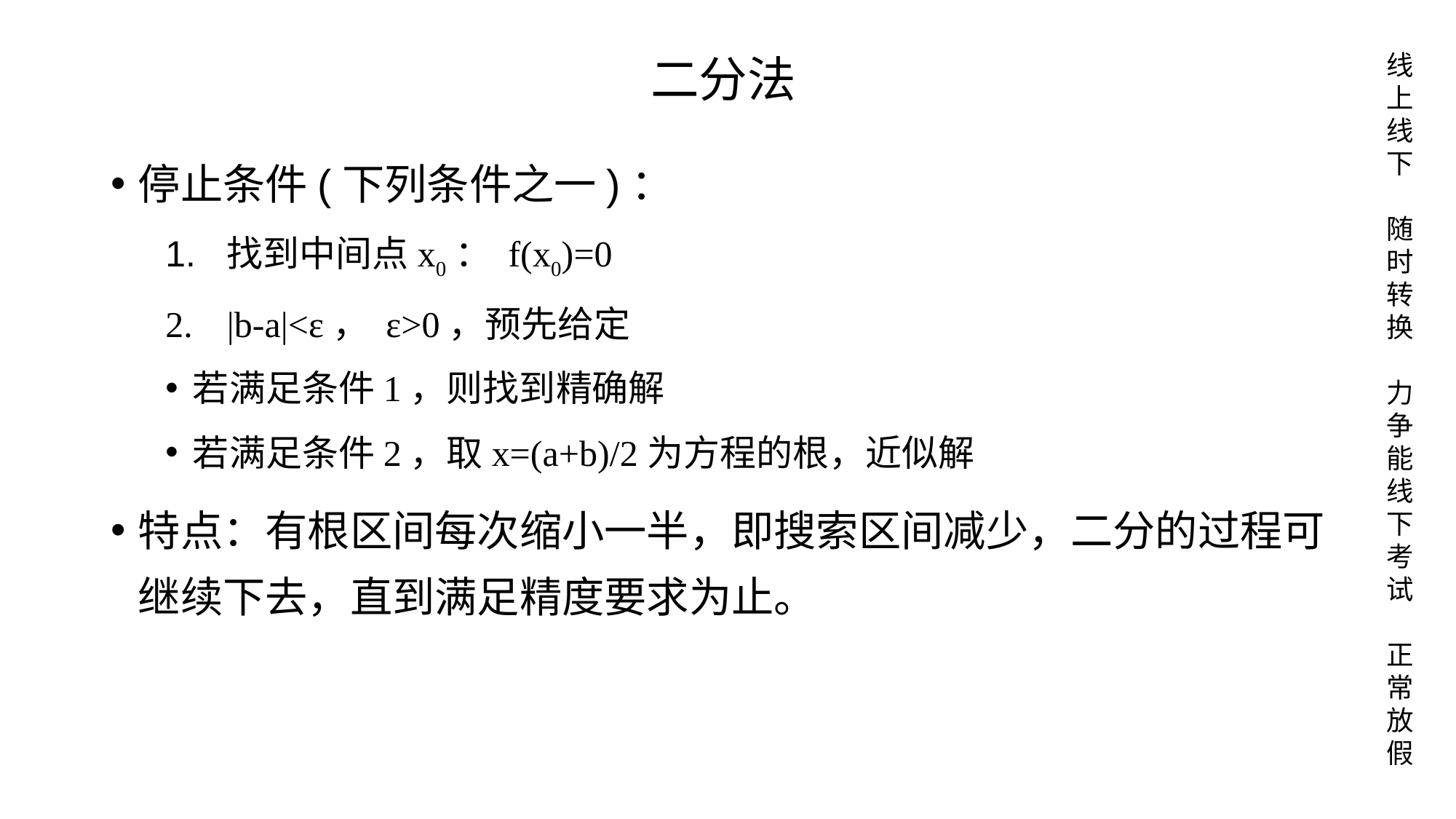

# 二分法
停止条件(下列条件之一)：
找到中间点x0： f(x0)=0
|b-a|<ε， ε>0，预先给定
若满足条件1，则找到精确解
若满足条件2，取x=(a+b)/2为方程的根，近似解
特点：有根区间每次缩小一半，即搜索区间减少，二分的过程可继续下去，直到满足精度要求为止。